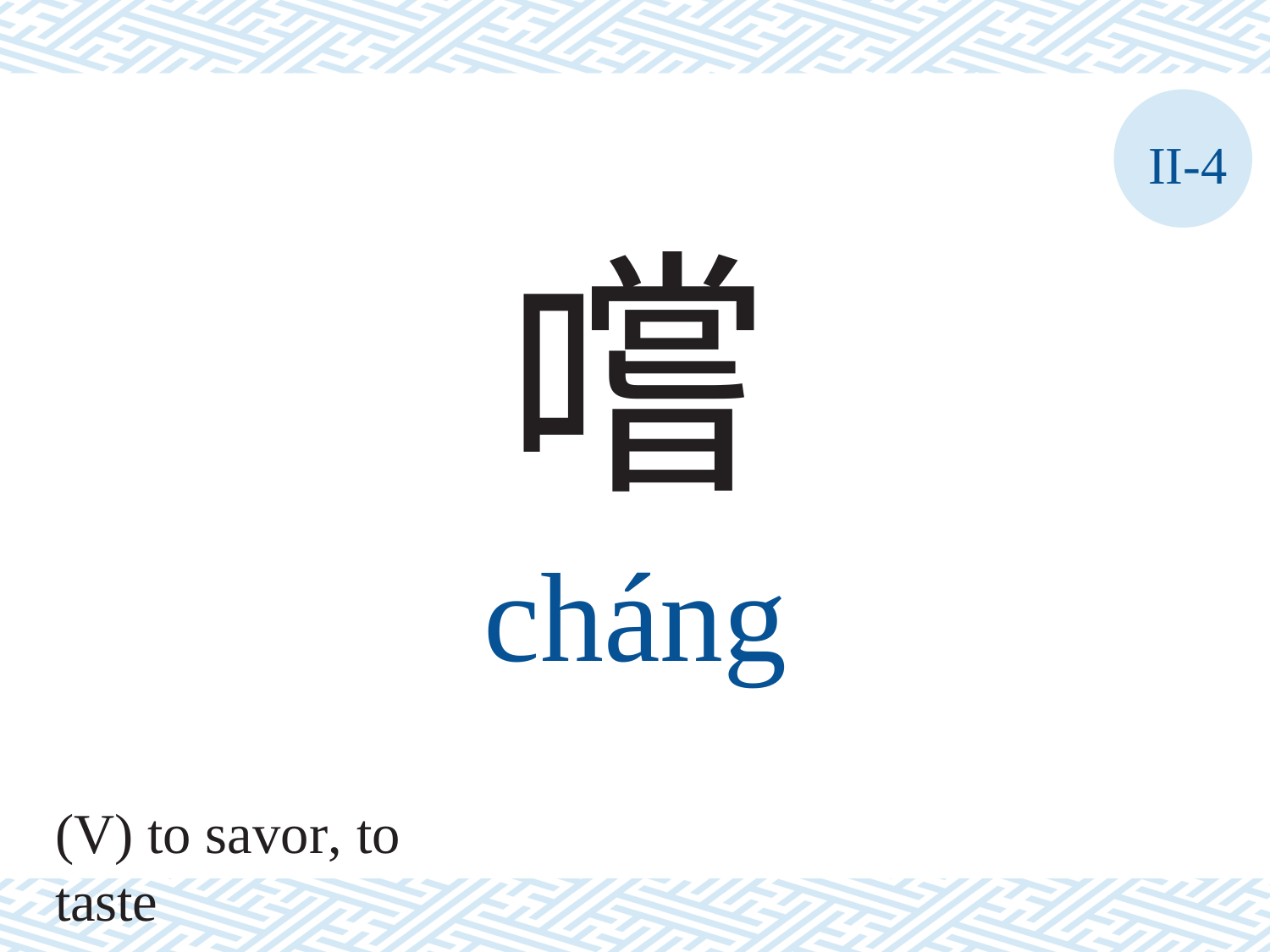

II-4
嚐
cháng
(V) to savor, to taste